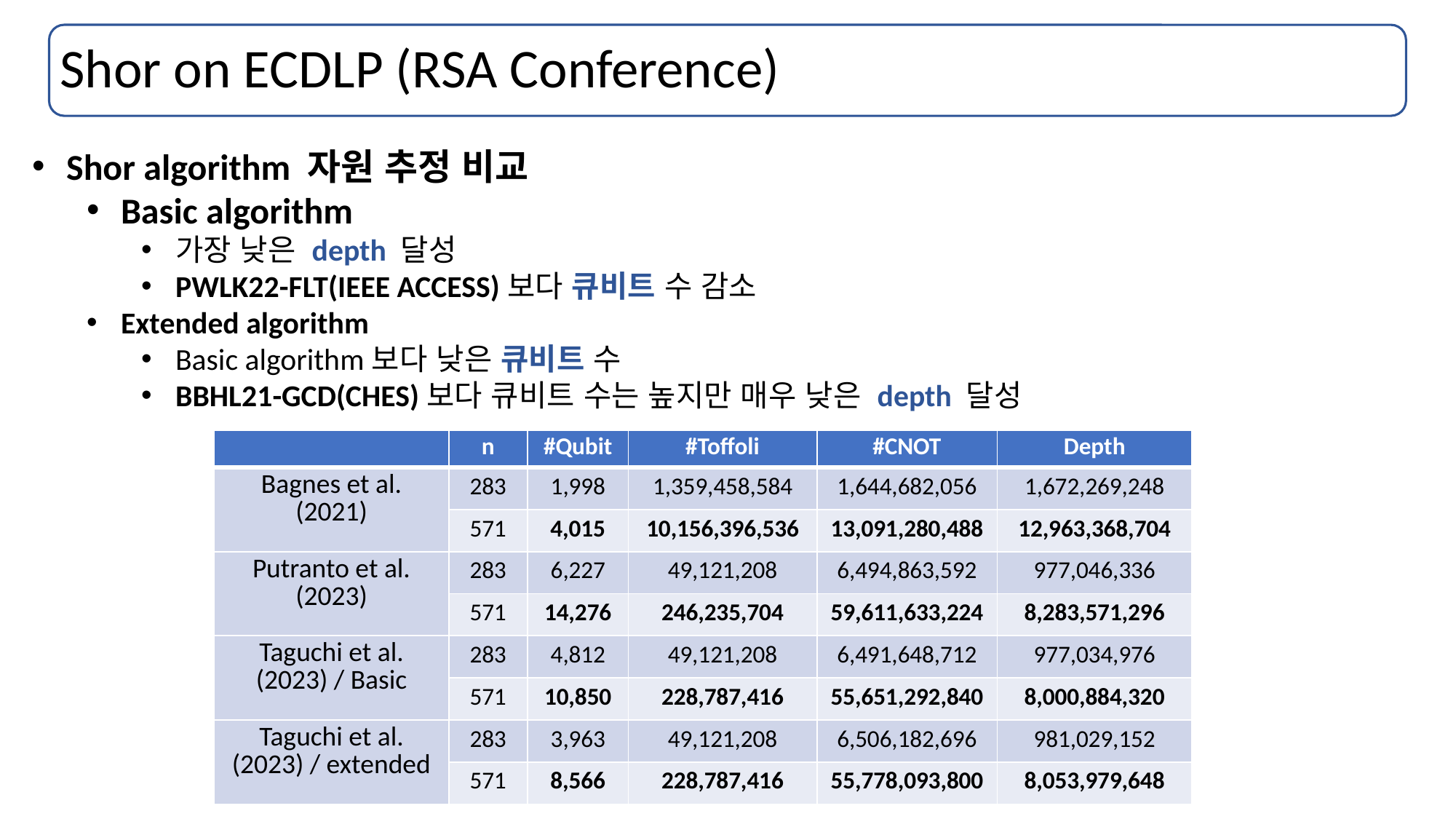

# Shor on ECDLP (RSA Conference)
Shor algorithm 자원 추정 비교
Basic algorithm
가장 낮은 depth 달성
PWLK22-FLT(IEEE ACCESS)보다 큐비트 수 감소
Extended algorithm
Basic algorithm보다 낮은 큐비트 수
BBHL21-GCD(CHES)보다 큐비트 수는 높지만 매우 낮은 depth 달성
|  | n | #Qubit | #Toffoli | #CNOT | Depth |
| --- | --- | --- | --- | --- | --- |
| Bagnes et al. (2021) | 283 | 1,998 | 1,359,458,584 | 1,644,682,056 | 1,672,269,248 |
|  | 571 | 4,015 | 10,156,396,536 | 13,091,280,488 | 12,963,368,704 |
| Putranto et al. (2023) | 283 | 6,227 | 49,121,208 | 6,494,863,592 | 977,046,336 |
|  | 571 | 14,276 | 246,235,704 | 59,611,633,224 | 8,283,571,296 |
| Taguchi et al.(2023) / Basic | 283 | 4,812 | 49,121,208 | 6,491,648,712 | 977,034,976 |
|  | 571 | 10,850 | 228,787,416 | 55,651,292,840 | 8,000,884,320 |
| Taguchi et al. (2023) / extended | 283 | 3,963 | 49,121,208 | 6,506,182,696 | 981,029,152 |
|  | 571 | 8,566 | 228,787,416 | 55,778,093,800 | 8,053,979,648 |